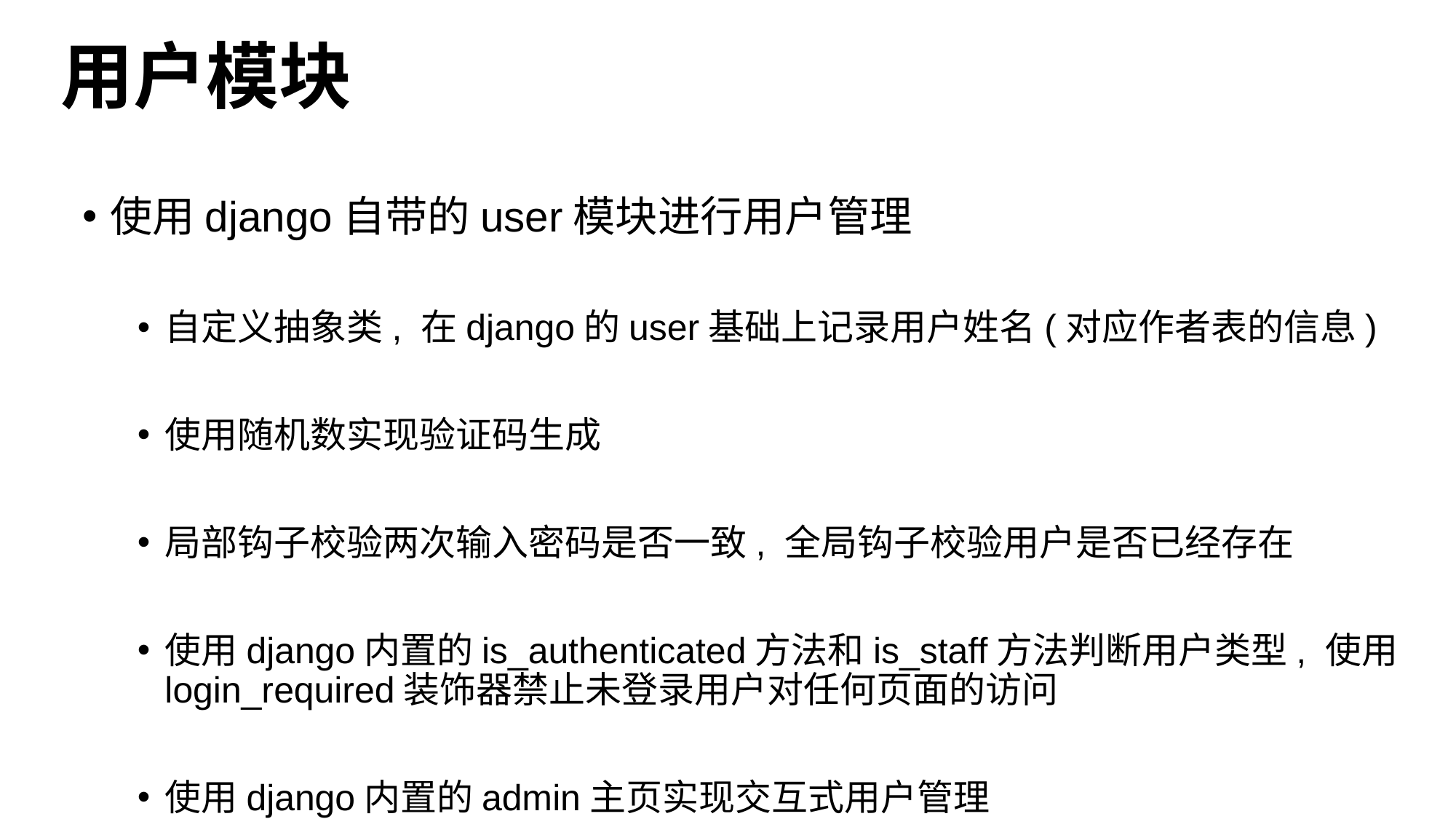

# 用户模块
使用django自带的user模块进行用户管理

自定义抽象类, 在django的user基础上记录用户姓名(对应作者表的信息)

使用随机数实现验证码生成

局部钩子校验两次输入密码是否一致, 全局钩子校验用户是否已经存在

使用django内置的is_authenticated方法和is_staff方法判断用户类型, 使用login_required装饰器禁止未登录用户对任何页面的访问

使用django内置的admin主页实现交互式用户管理